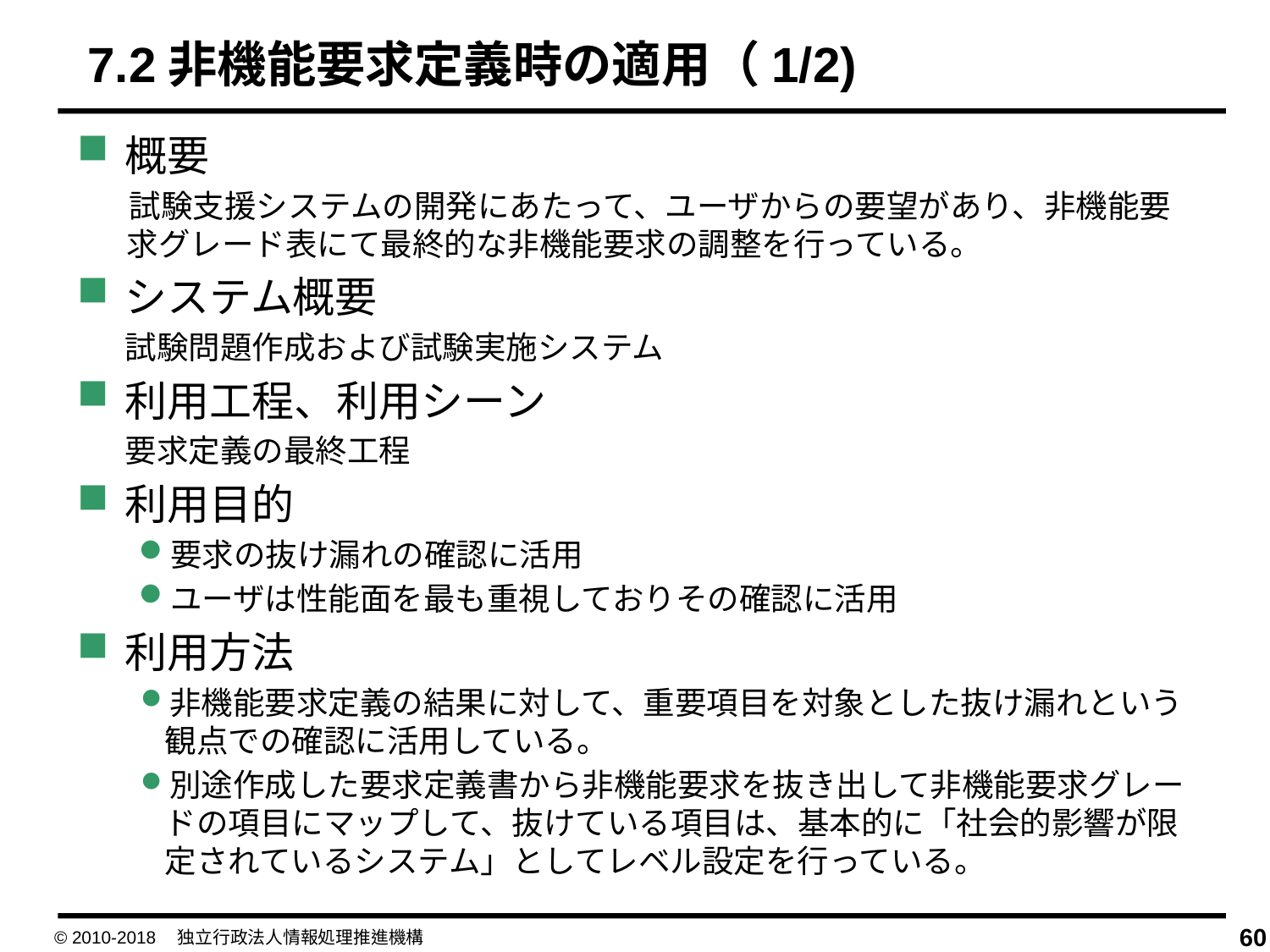

7.2非機能要求定義時の適用（1/2)
概要
　 試験支援システムの開発にあたって、ユーザからの要望があり、非機能要求グレード表にて最終的な非機能要求の調整を行っている。
システム概要
	試験問題作成および試験実施システム
利用工程、利用シーン
	要求定義の最終工程
利用目的
要求の抜け漏れの確認に活用
ユーザは性能面を最も重視しておりその確認に活用
利用方法
非機能要求定義の結果に対して、重要項目を対象とした抜け漏れという観点での確認に活用している。
別途作成した要求定義書から非機能要求を抜き出して非機能要求グレードの項目にマップして、抜けている項目は、基本的に「社会的影響が限定されているシステム」としてレベル設定を行っている。
© 2010-2018　独立行政法人情報処理推進機構